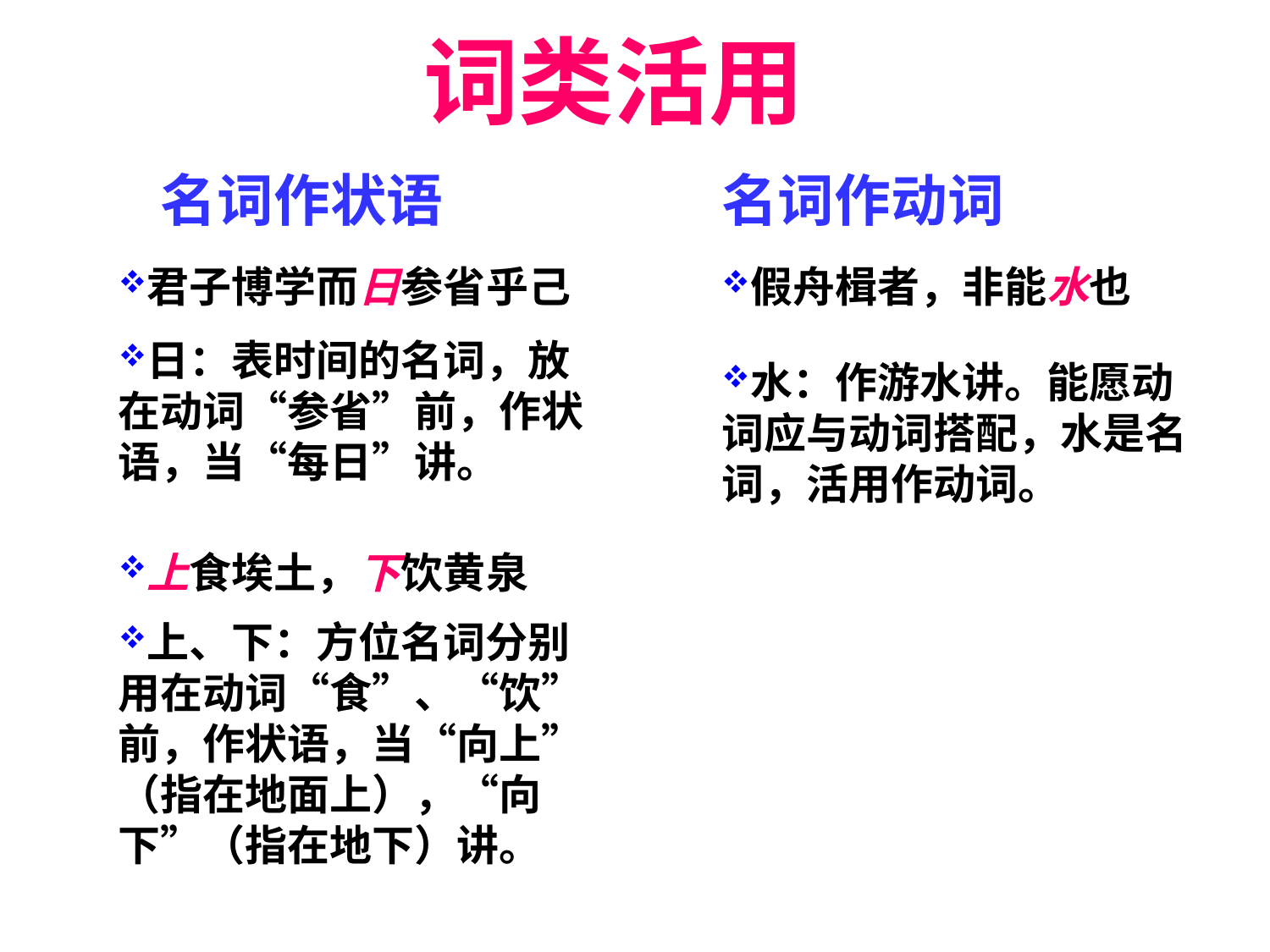

词类活用
名词作状语
名词作动词

君子博学而日参省乎己

假舟楫者，非能水也

日：表时间的名词，放在动词“参省”前，作状语，当“每日”讲。

水：作游水讲。能愿动词应与动词搭配，水是名词，活用作动词。

上食埃土，下饮黄泉

上、下：方位名词分别用在动词“食”、“饮”前，作状语，当“向上”（指在地面上），“向下”（指在地下）讲。